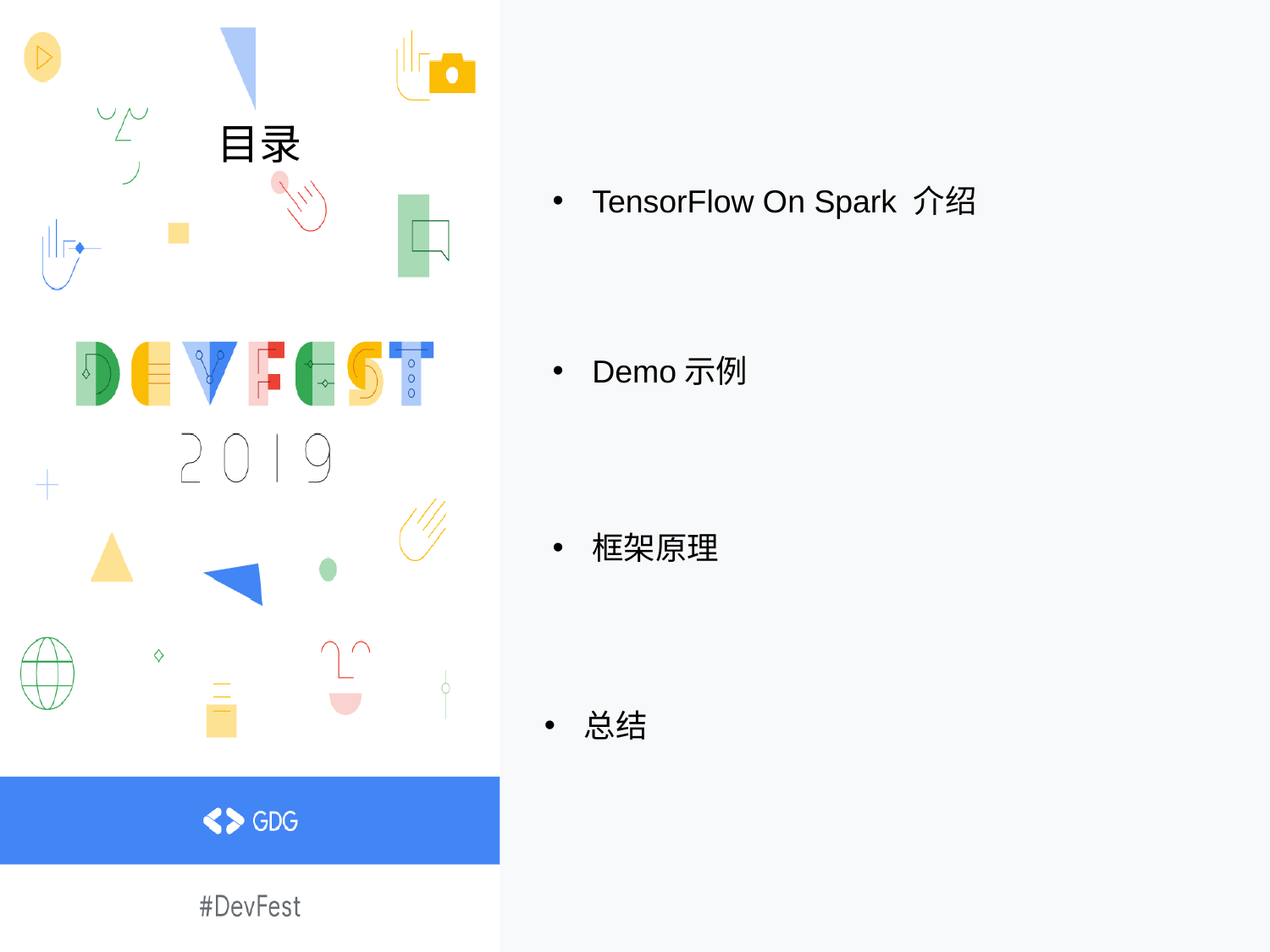

目录
TensorFlow On Spark 介绍
Demo示例
框架原理
总结